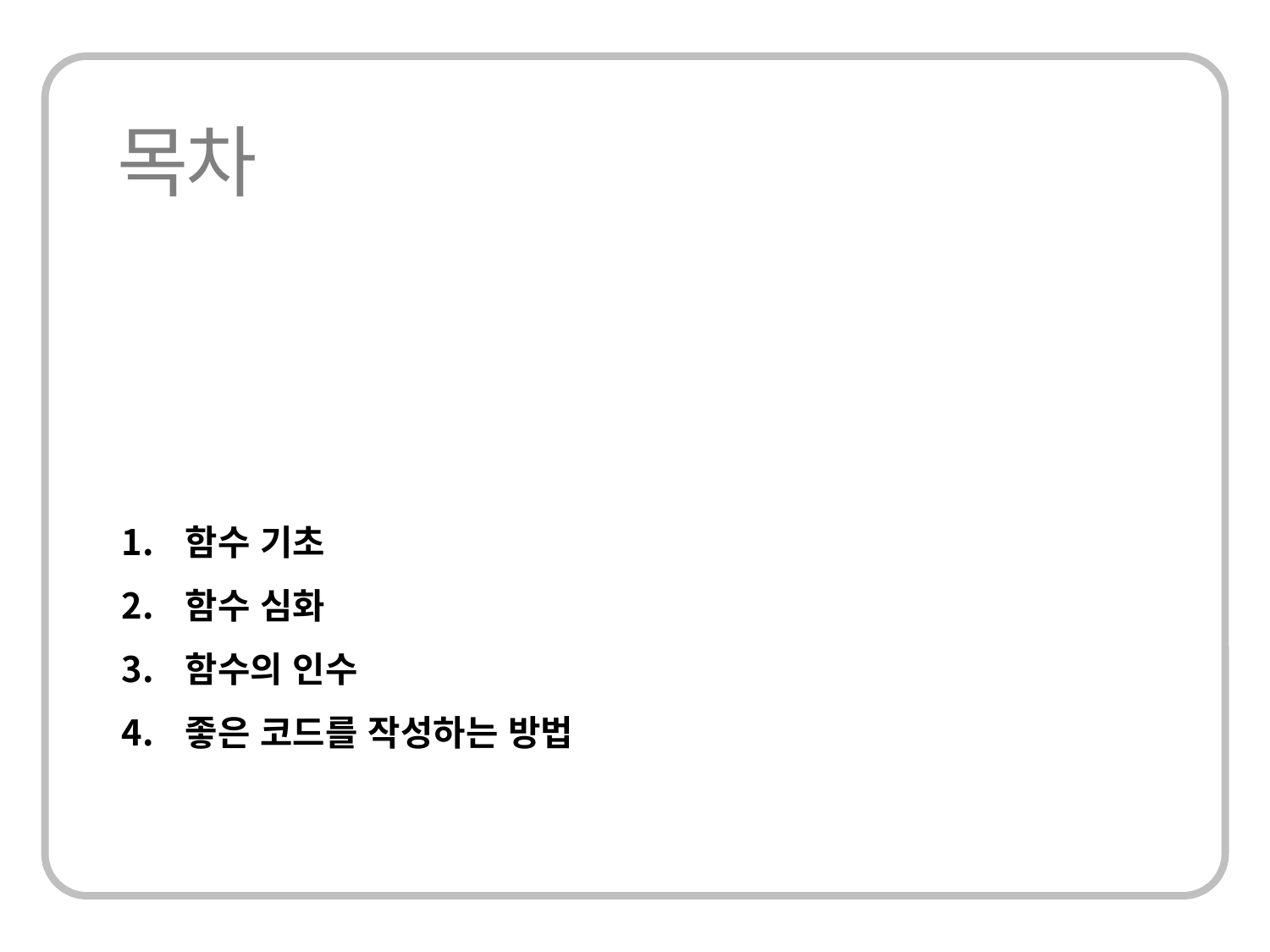

함수 기초
함수 심화
함수의 인수
좋은 코드를 작성하는 방법